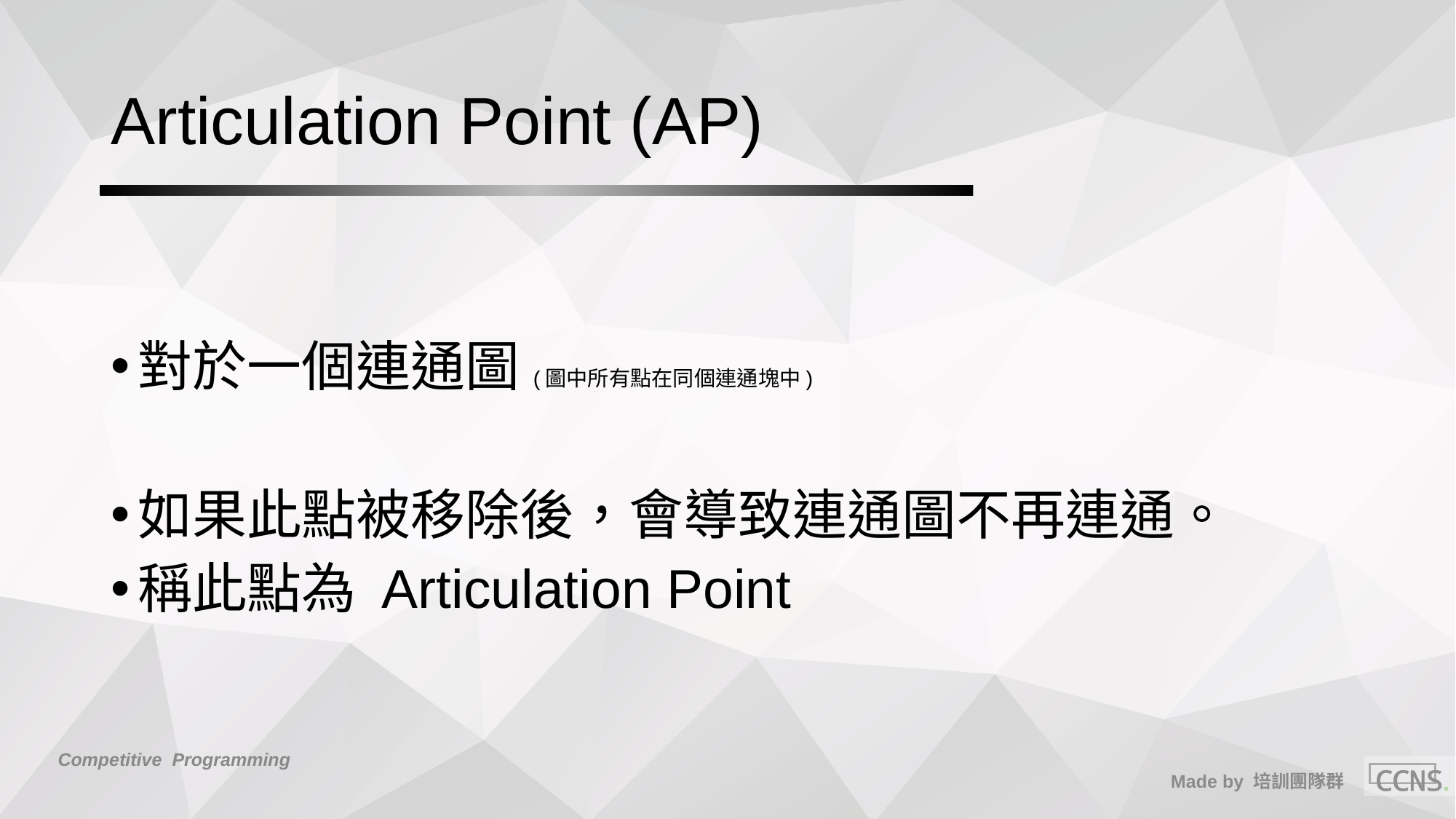

# Articulation Point (AP)
對於一個連通圖(圖中所有點在同個連通塊中)

如果此點被移除後，會導致連通圖不再連通。
稱此點為 Articulation Point